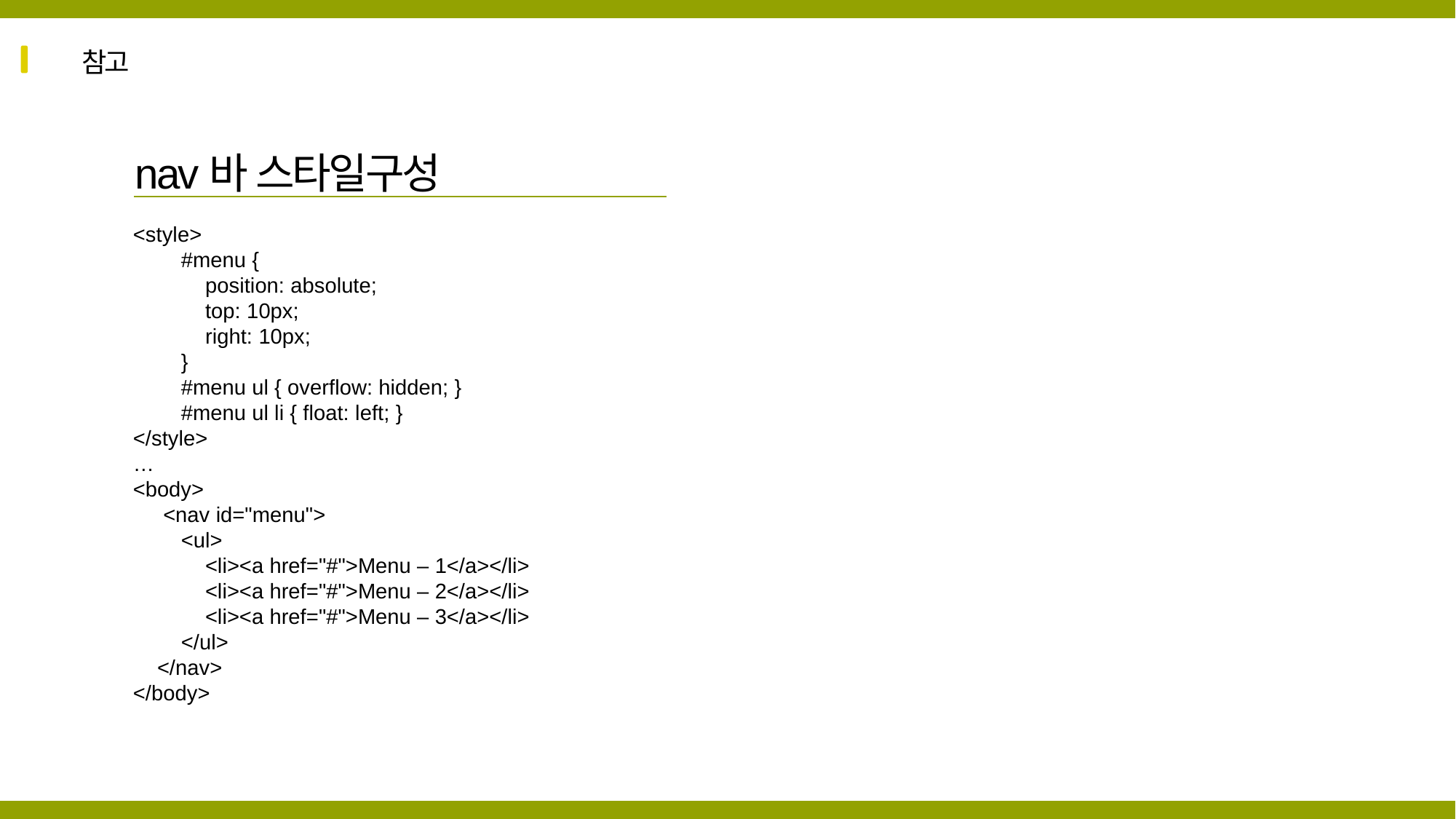

참고

nav바 스타일구성
<style>
        #menu {
            position: absolute;
            top: 10px;
            right: 10px;
        }
        #menu ul { overflow: hidden; }
        #menu ul li { float: left; }
</style>
…
<body>
     <nav id="menu">
        <ul>
            <li><a href="#">Menu – 1</a></li>
            <li><a href="#">Menu – 2</a></li>
            <li><a href="#">Menu – 3</a></li>
        </ul>
    </nav>
</body>